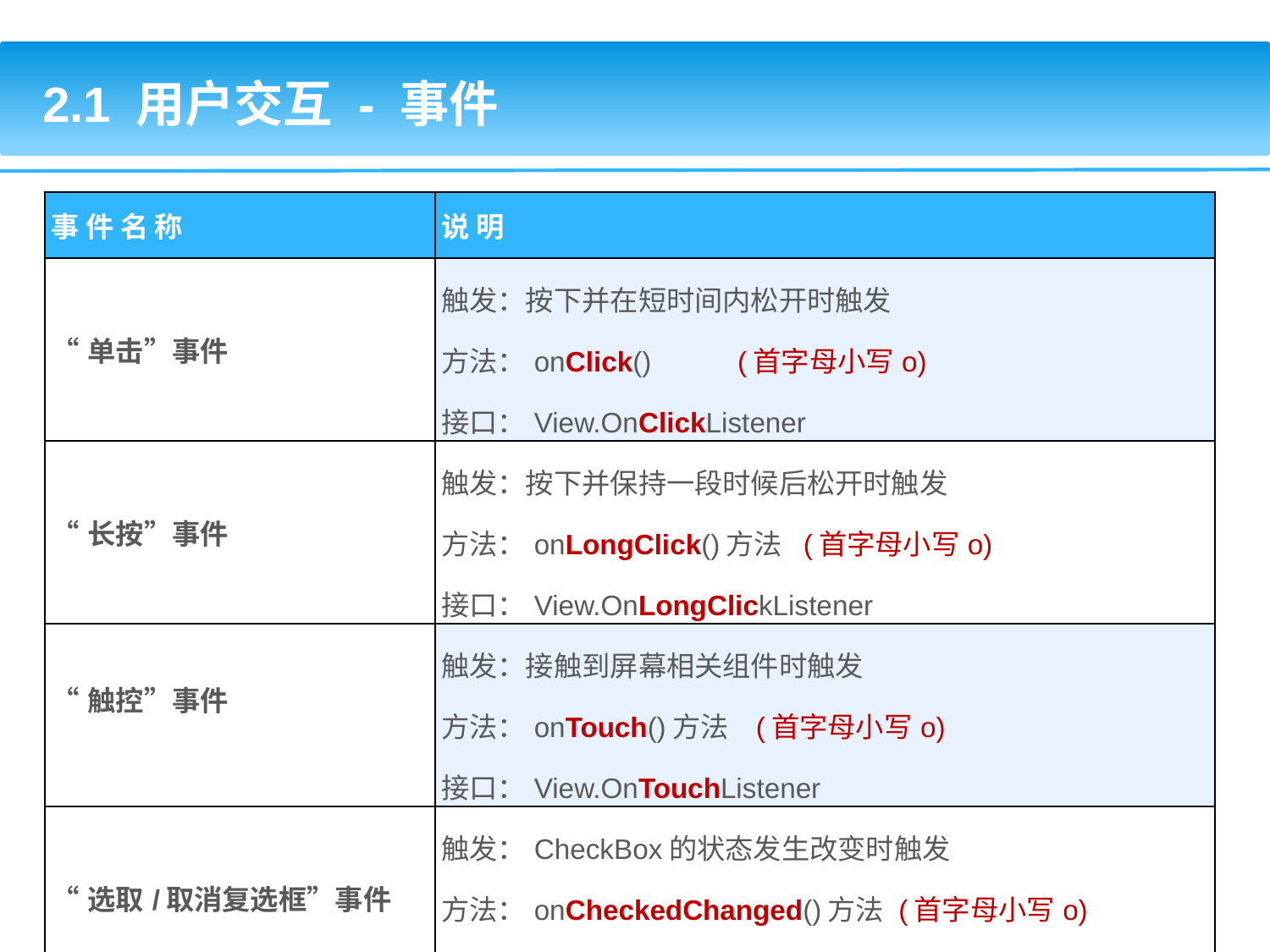

2.1 用户交互 - 事件
| 事 件 名 称 | 说 明 |
| --- | --- |
| “单击”事件 | 触发：按下并在短时间内松开时触发 方法：onClick() (首字母小写o) 接口：View.OnClickListener |
| “长按”事件 | 触发：按下并保持一段时候后松开时触发 方法：onLongClick()方法 (首字母小写o) 接口：View.OnLongClickListener |
| “触控”事件 | 触发：接触到屏幕相关组件时触发 方法：onTouch()方法 (首字母小写o) 接口：View.OnTouchListener |
| “选取/取消复选框”事件 | 触发：CheckBox的状态发生改变时触发 方法：onCheckedChanged()方法 (首字母小写o) 接口：CompoundButton.OnCheckedChangeListener |